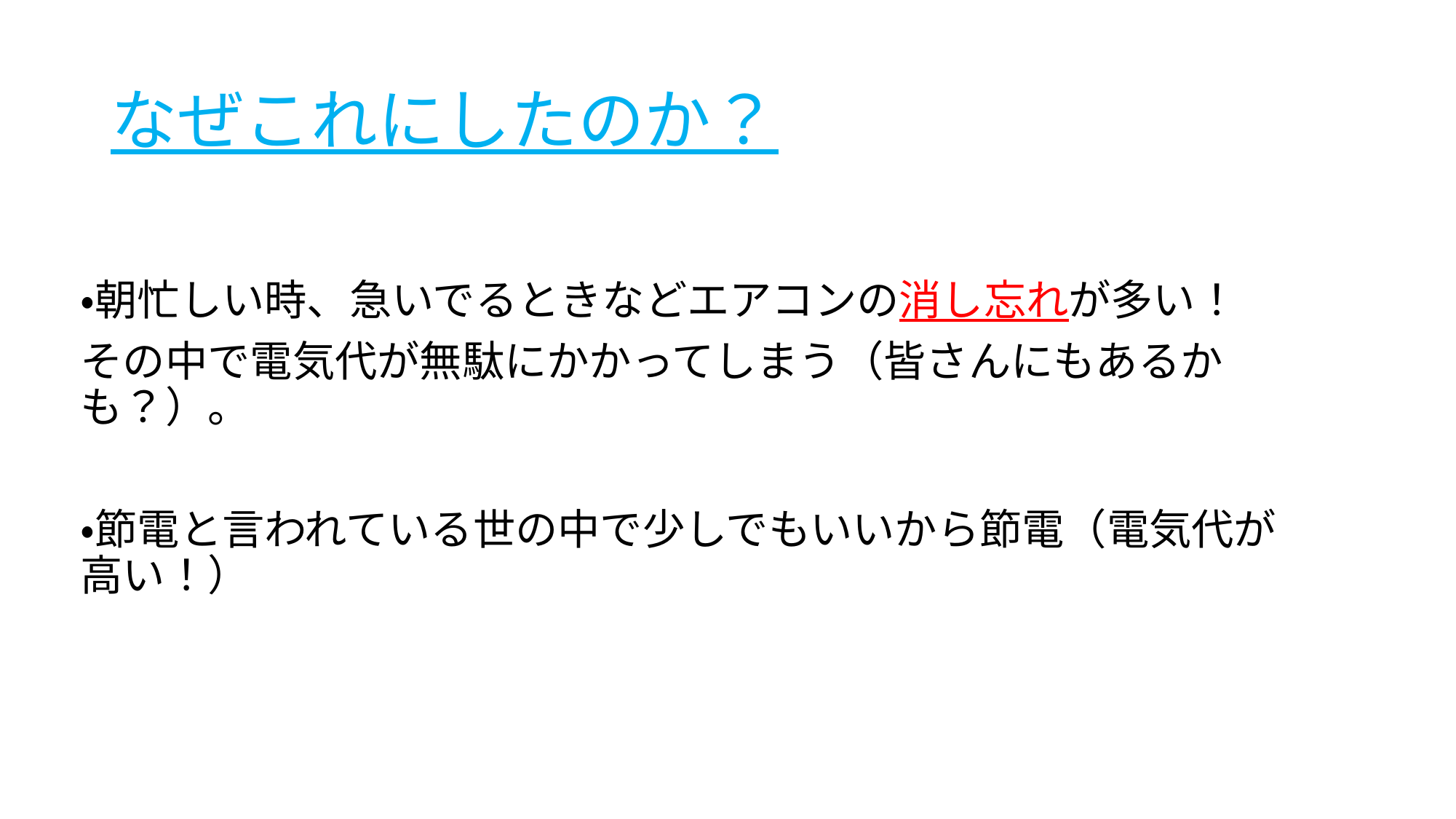

# なぜこれにしたのか？
・朝忙しい時、急いでるときなどエアコンの消し忘れが多い！
その中で電気代が無駄にかかってしまう（皆さんにもあるかも？）。

・節電と言われている世の中で少しでもいいから節電（電気代が高い！）